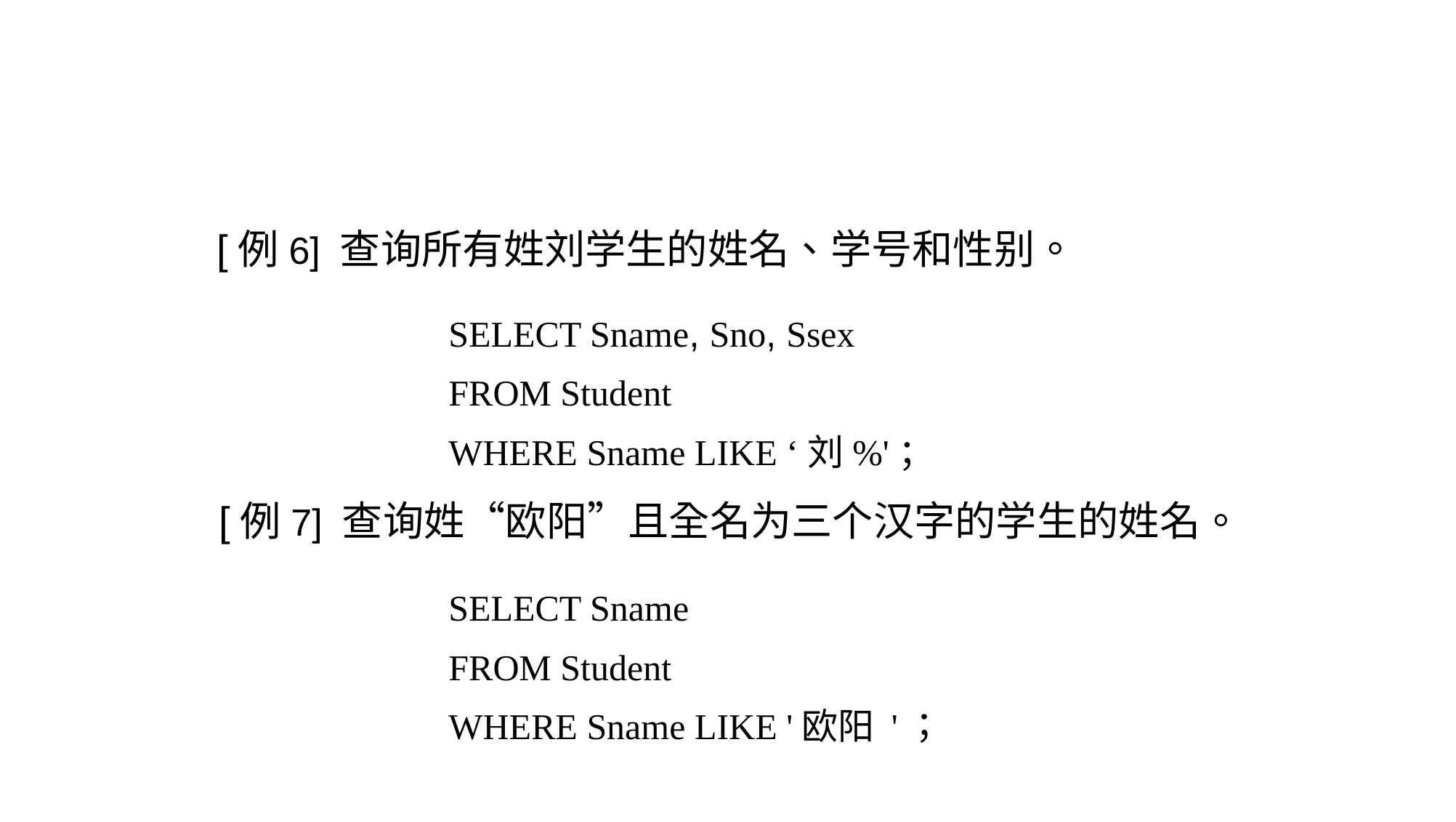

[例6] 查询所有姓刘学生的姓名、学号和性别。
SELECT Sname, Sno, Ssex
FROM Student
WHERE Sname LIKE ‘刘%'；
[例7] 查询姓“欧阳”且全名为三个汉字的学生的姓名。
SELECT Sname
FROM Student
WHERE Sname LIKE '欧阳 '；